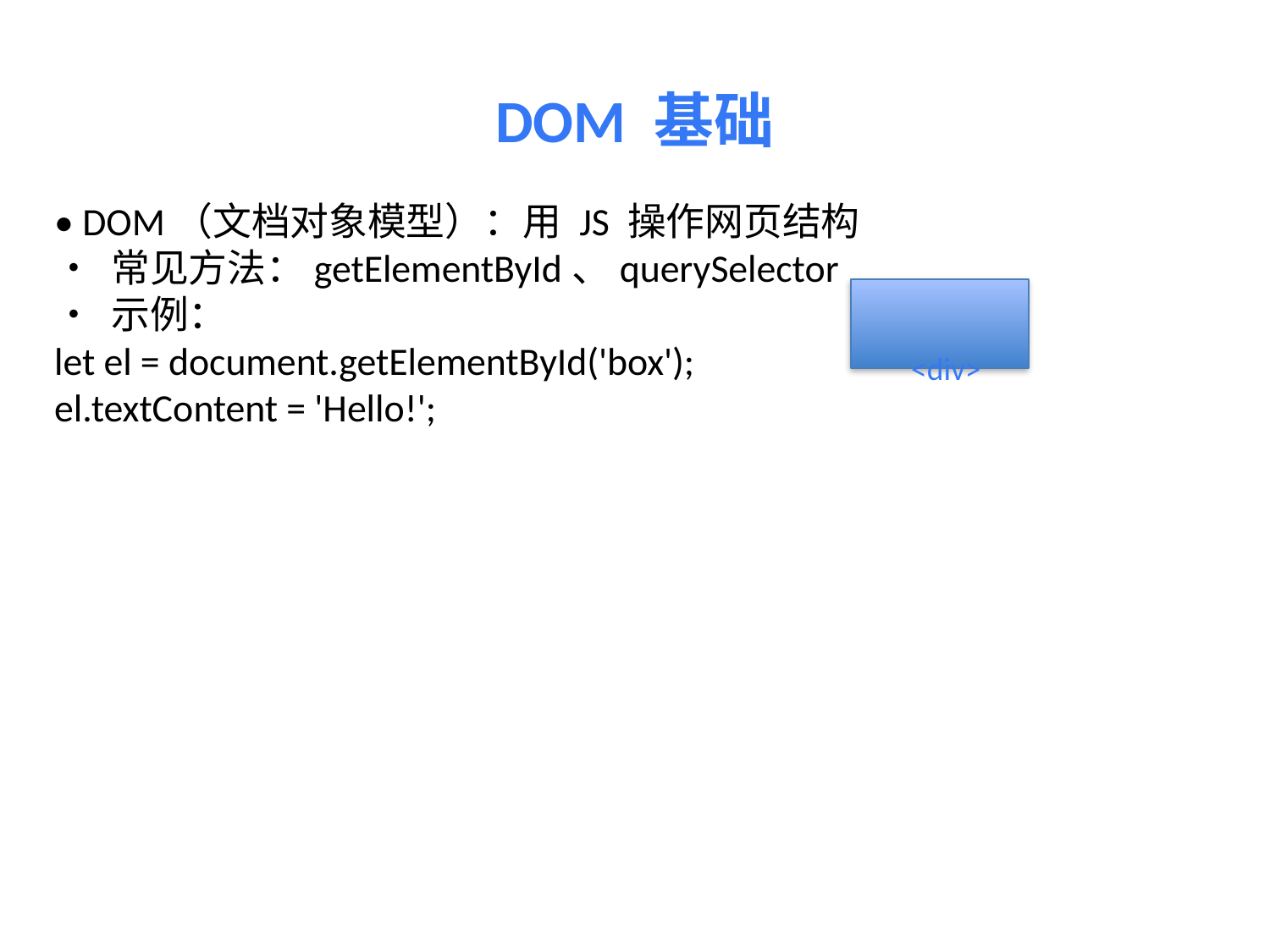

DOM 基础

• DOM（文档对象模型）：用 JS 操作网页结构
• 常见方法：getElementById、querySelector
• 示例：
let el = document.getElementById('box');
el.textContent = 'Hello!';

<div>